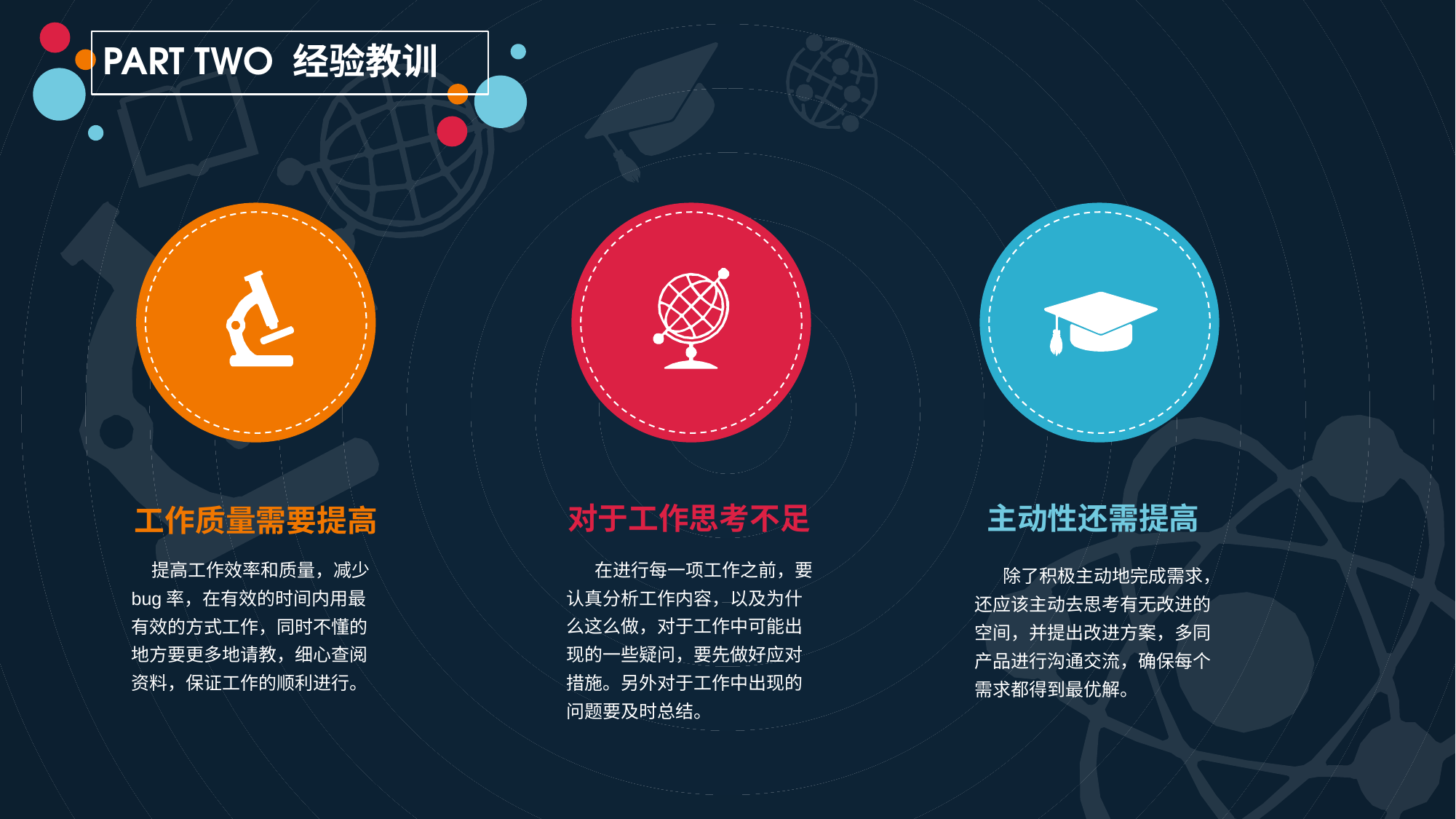

PART TWO 经验教训

对于工作思考不足

      在进行每一项工作之前，要认真分析工作内容，以及为什么这么做，对于工作中可能出现的一些疑问，要先做好应对措施。另外对于工作中出现的问题要及时总结。
主动性还需提高
      除了积极主动地完成需求，还应该主动去思考有无改进的空间，并提出改进方案，多同产品进行沟通交流，确保每个需求都得到最优解。
工作质量需要提高
    提高工作效率和质量，减少bug率，在有效的时间内用最有效的方式工作，同时不懂的地方要更多地请教，细心查阅资料，保证工作的顺利进行。